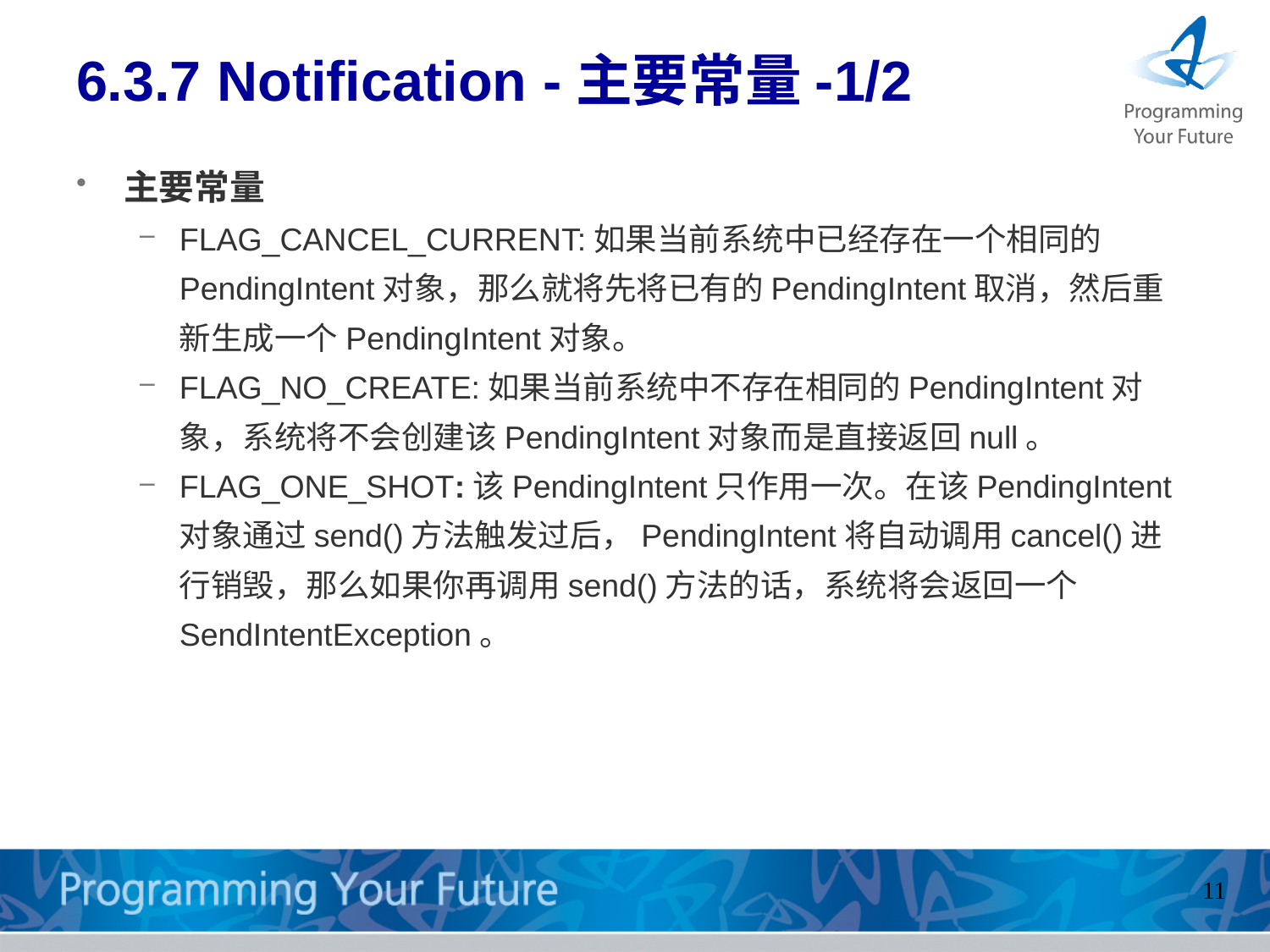

# 6.3.7 Notification -主要常量-1/2
主要常量
FLAG_CANCEL_CURRENT:如果当前系统中已经存在一个相同的PendingIntent对象，那么就将先将已有的PendingIntent取消，然后重新生成一个PendingIntent对象。
FLAG_NO_CREATE:如果当前系统中不存在相同的PendingIntent对象，系统将不会创建该PendingIntent对象而是直接返回null。
FLAG_ONE_SHOT:该PendingIntent只作用一次。在该PendingIntent对象通过send()方法触发过后，PendingIntent将自动调用cancel()进行销毁，那么如果你再调用send()方法的话，系统将会返回一个SendIntentException。